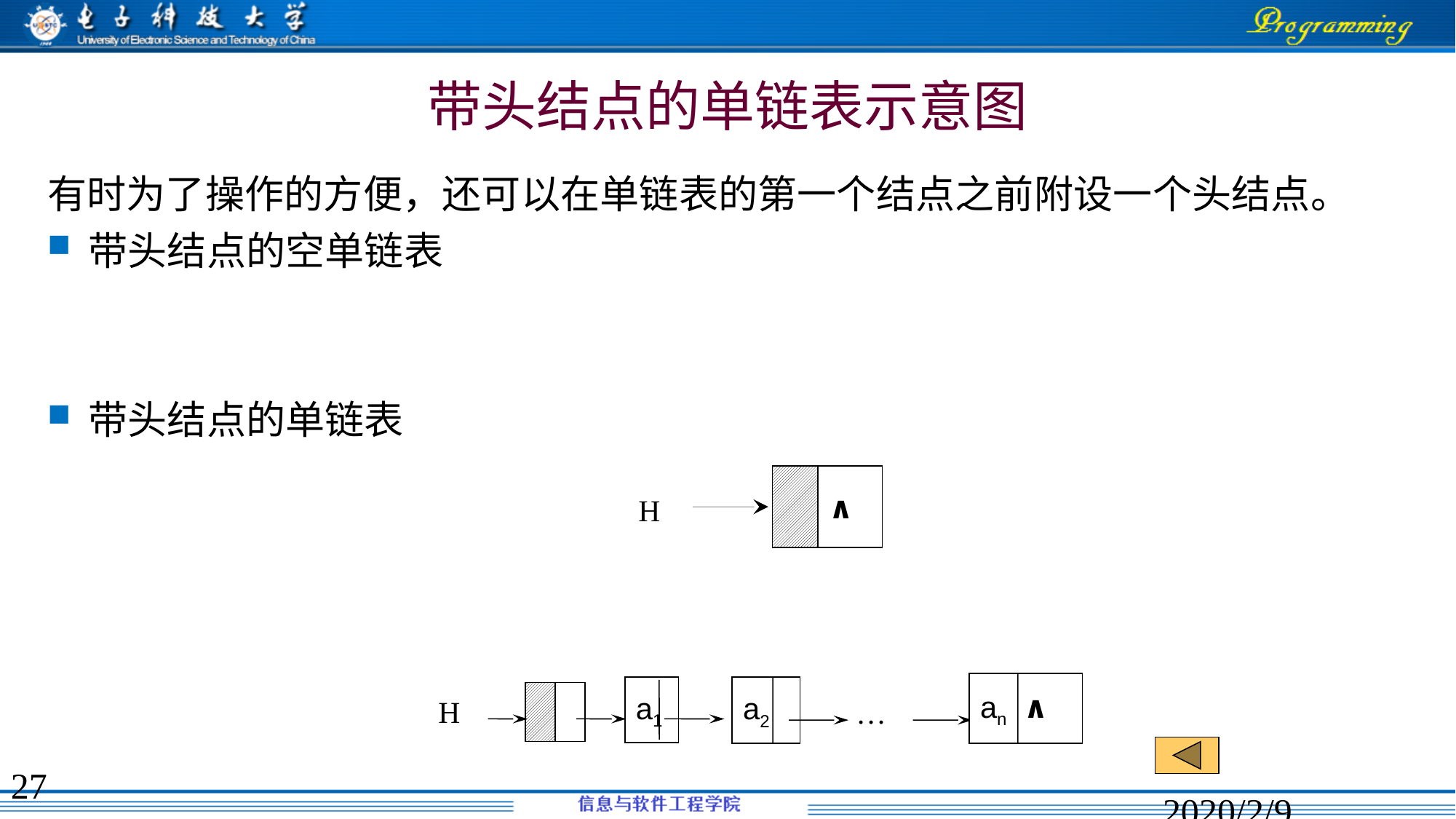

# 带头结点的单链表示意图
有时为了操作的方便，还可以在单链表的第一个结点之前附设一个头结点。
带头结点的空单链表

带头结点的单链表
H

∧

…
an  ∧

a1
a2

H

27
2020/2/9